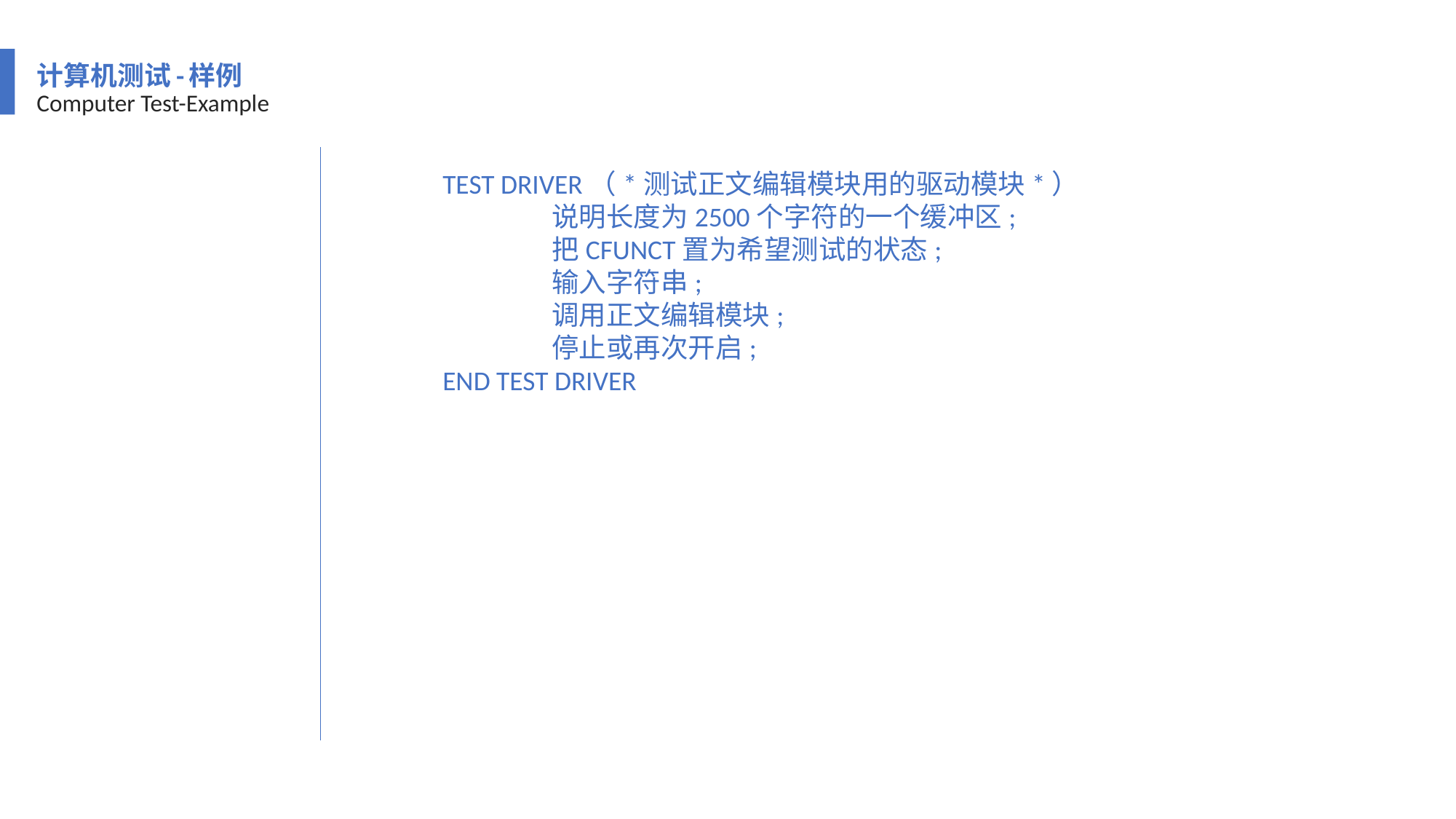

计算机测试-样例
Computer Test-Example
TEST DRIVER（*测试正文编辑模块用的驱动模块*）
	说明长度为2500个字符的一个缓冲区;
	把CFUNCT置为希望测试的状态;
	输入字符串;
	调用正文编辑模块;
	停止或再次开启;
END TEST DRIVER